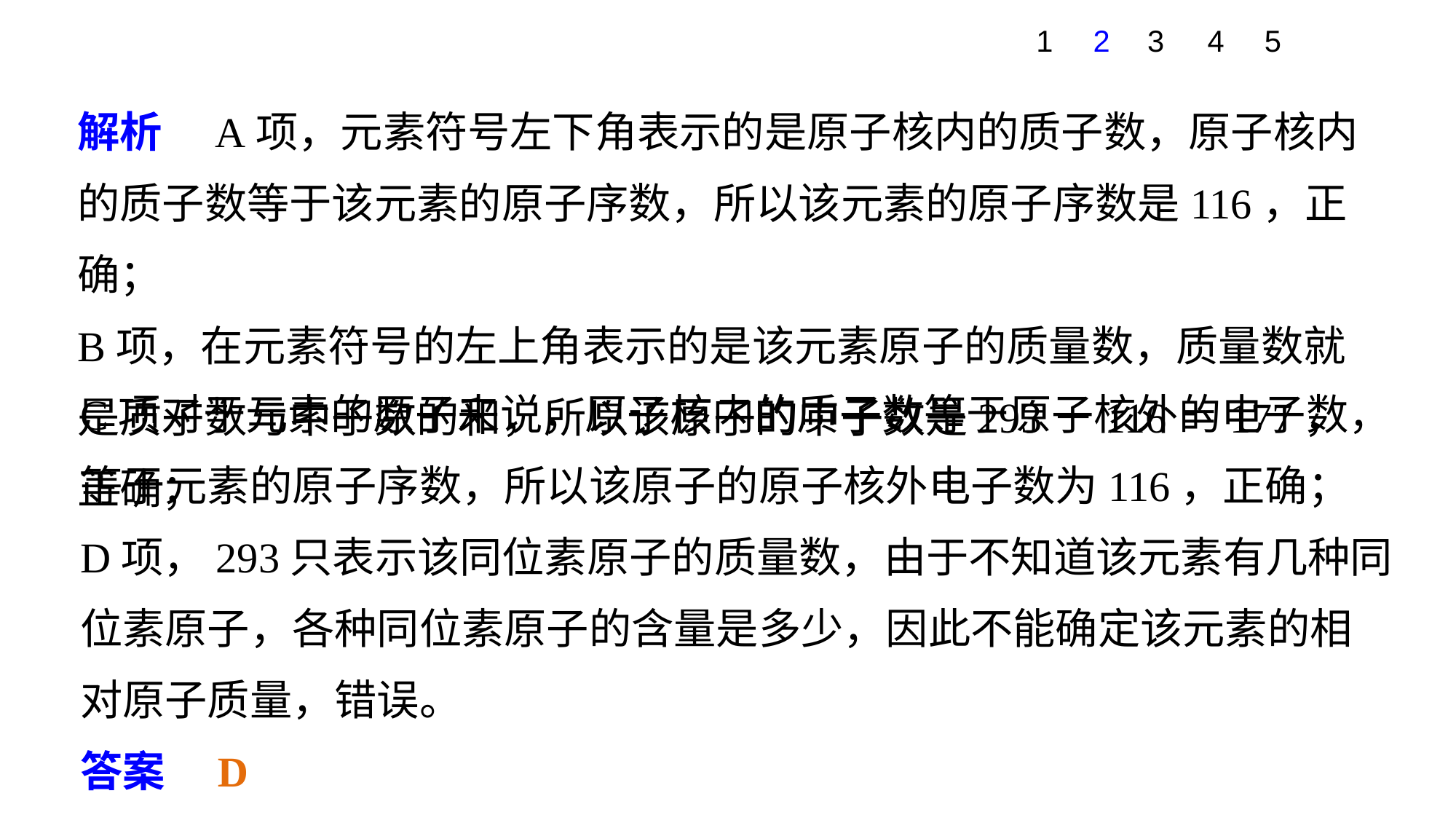

1
2
3
4
5
解析　A项，元素符号左下角表示的是原子核内的质子数，原子核内的质子数等于该元素的原子序数，所以该元素的原子序数是116，正确；
B项，在元素符号的左上角表示的是该元素原子的质量数，质量数就是质子数与中子数的和，所以该原子的中子数是293－116＝177，正确；
C项对于元素的原子来说，原子核内的质子数等于原子核外的电子数，等于元素的原子序数，所以该原子的原子核外电子数为116，正确；
D项，293只表示该同位素原子的质量数，由于不知道该元素有几种同位素原子，各种同位素原子的含量是多少，因此不能确定该元素的相对原子质量，错误。
答案　D